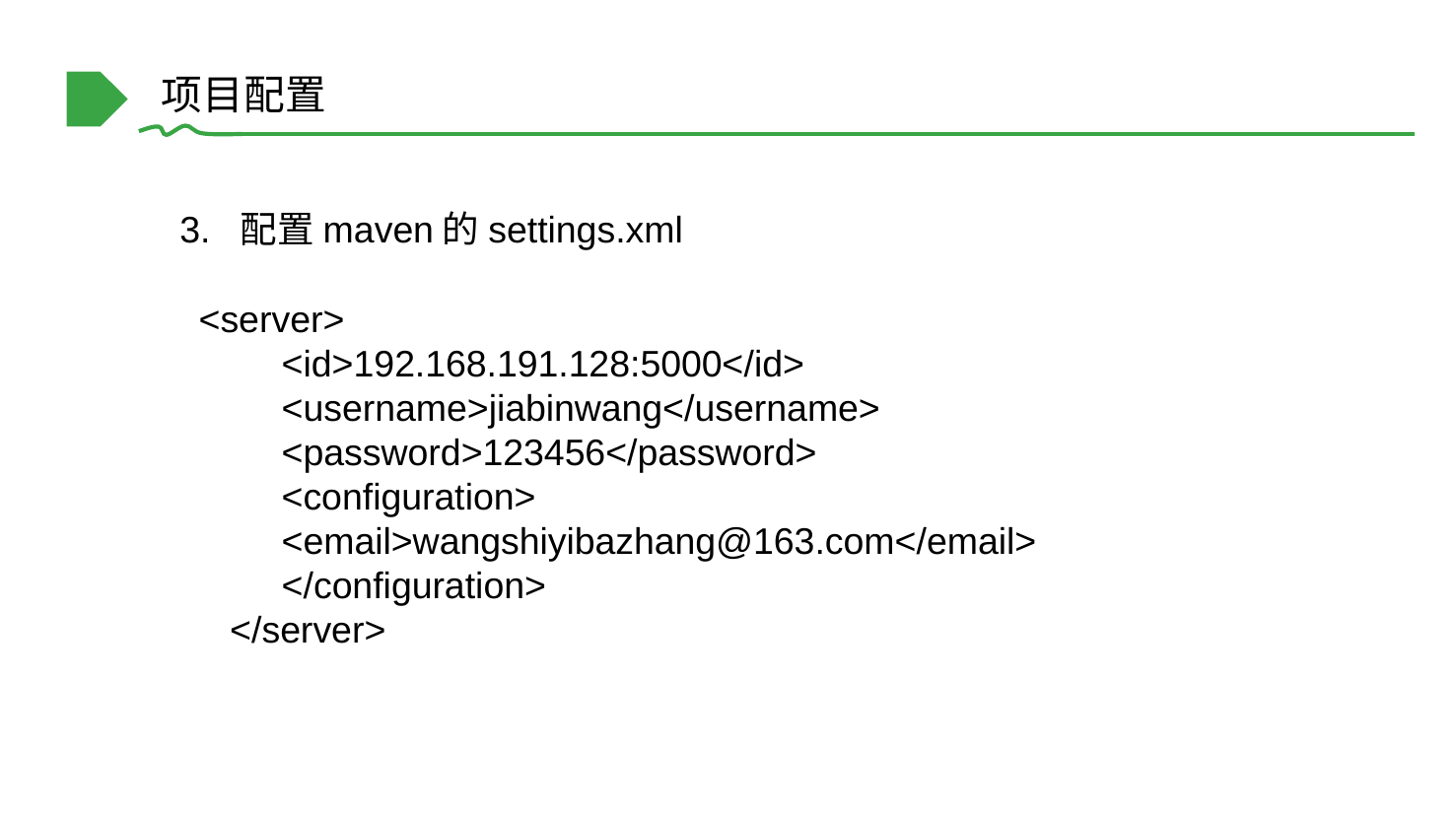

项目配置

3.  配置maven的settings.xml
<server>
        <id>192.168.191.128:5000</id>
        <username>jiabinwang</username>
        <password>123456</password>
        <configuration>
        <email>wangshiyibazhang@163.com</email>
        </configuration>
   </server>